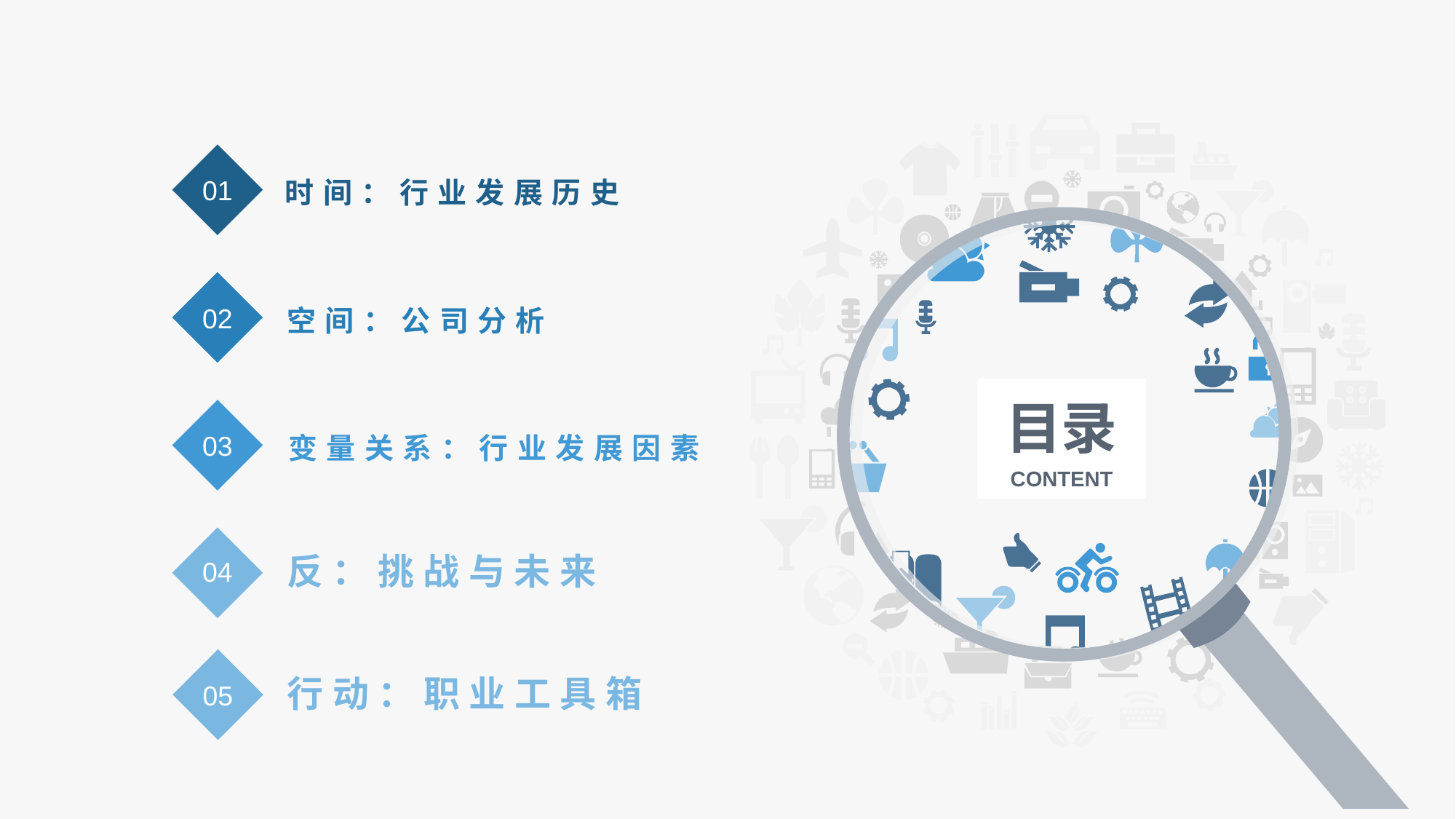

01
时间：行业发展历史

02
空间：公司分析

03
变量关系：行业发展因素

04
反：挑战与未来

目录
CONTENT
05
行动：职业工具箱